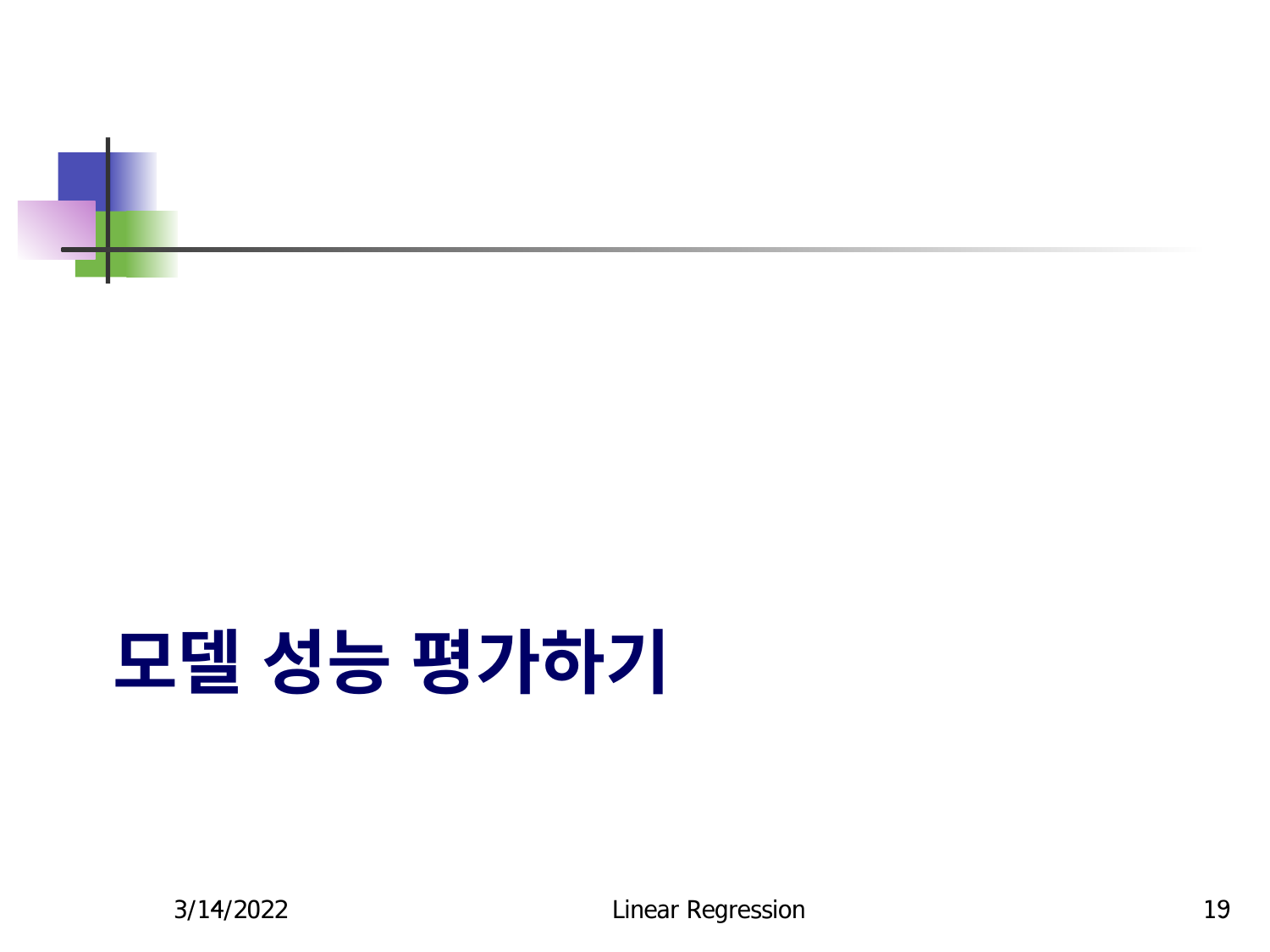

# 모델 성능 평가하기
3/14/2022
Linear Regression
19